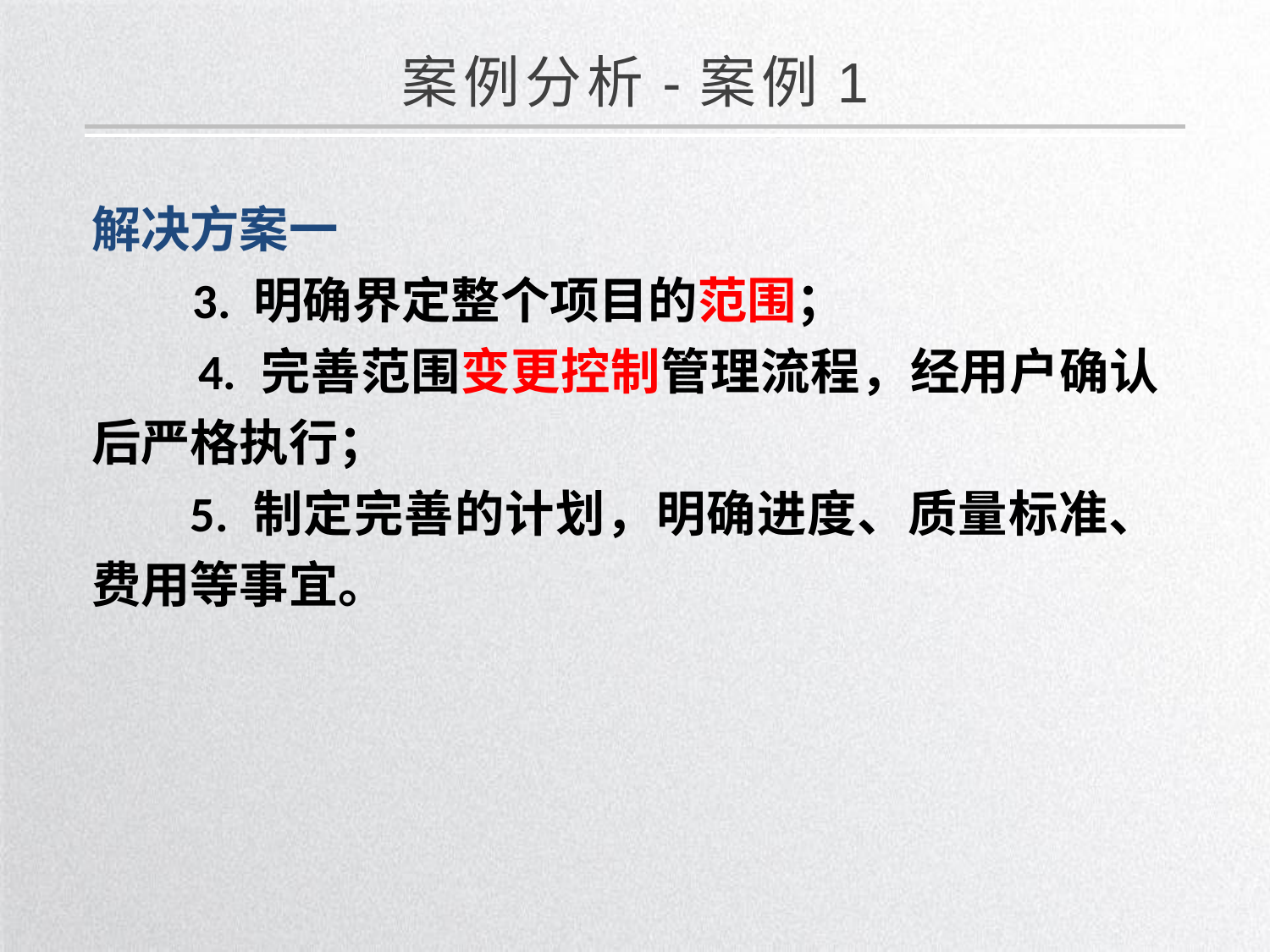

案例分析-案例1
解决方案一
         3. 明确界定整个项目的范围；
         4. 完善范围变更控制管理流程，经用户确认后严格执行；
        5. 制定完善的计划，明确进度、质量标准、费用等事宜。